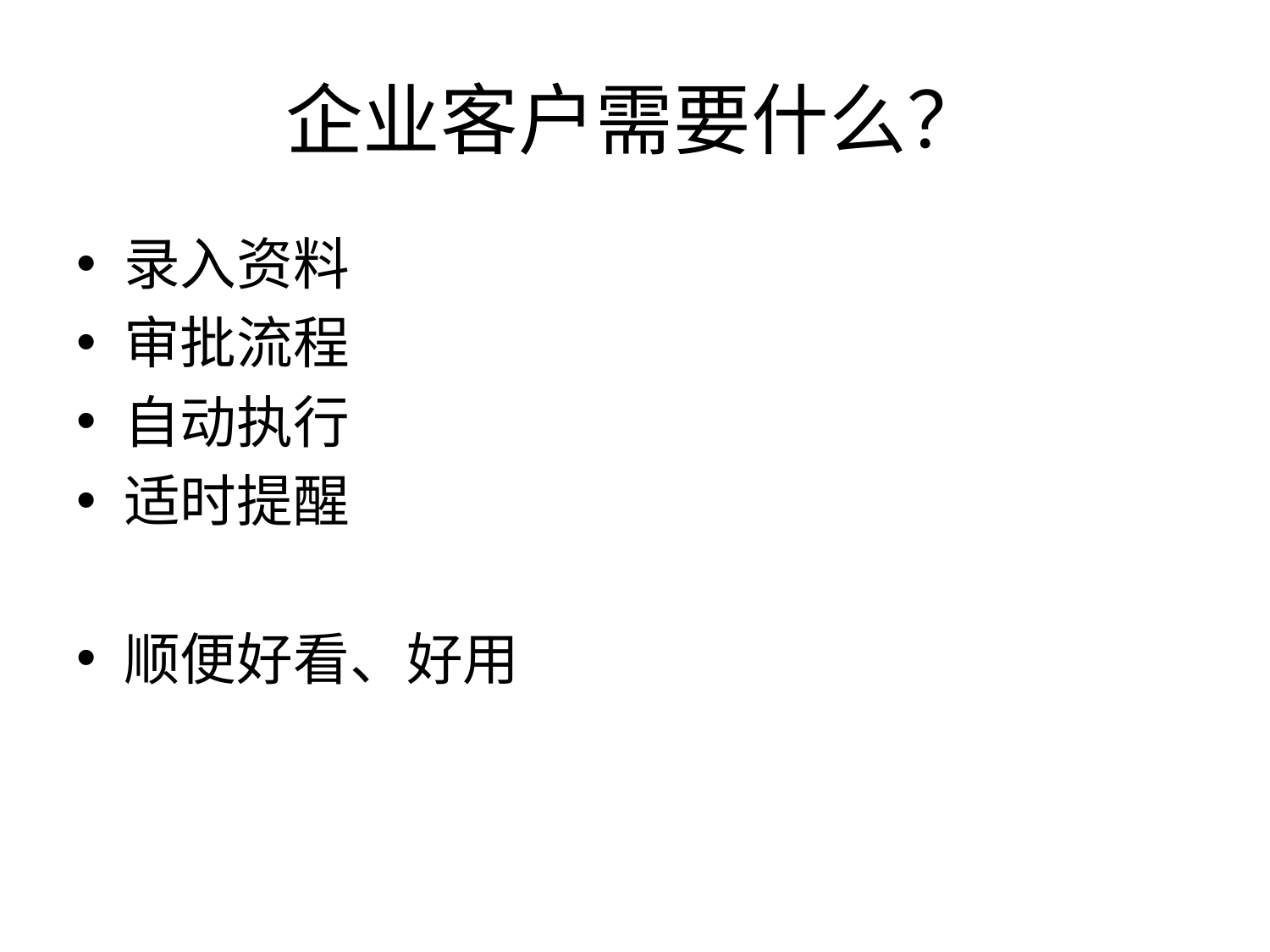

# 企业客户需要什么？
录入资料
审批流程
自动执行
适时提醒

顺便好看、好用